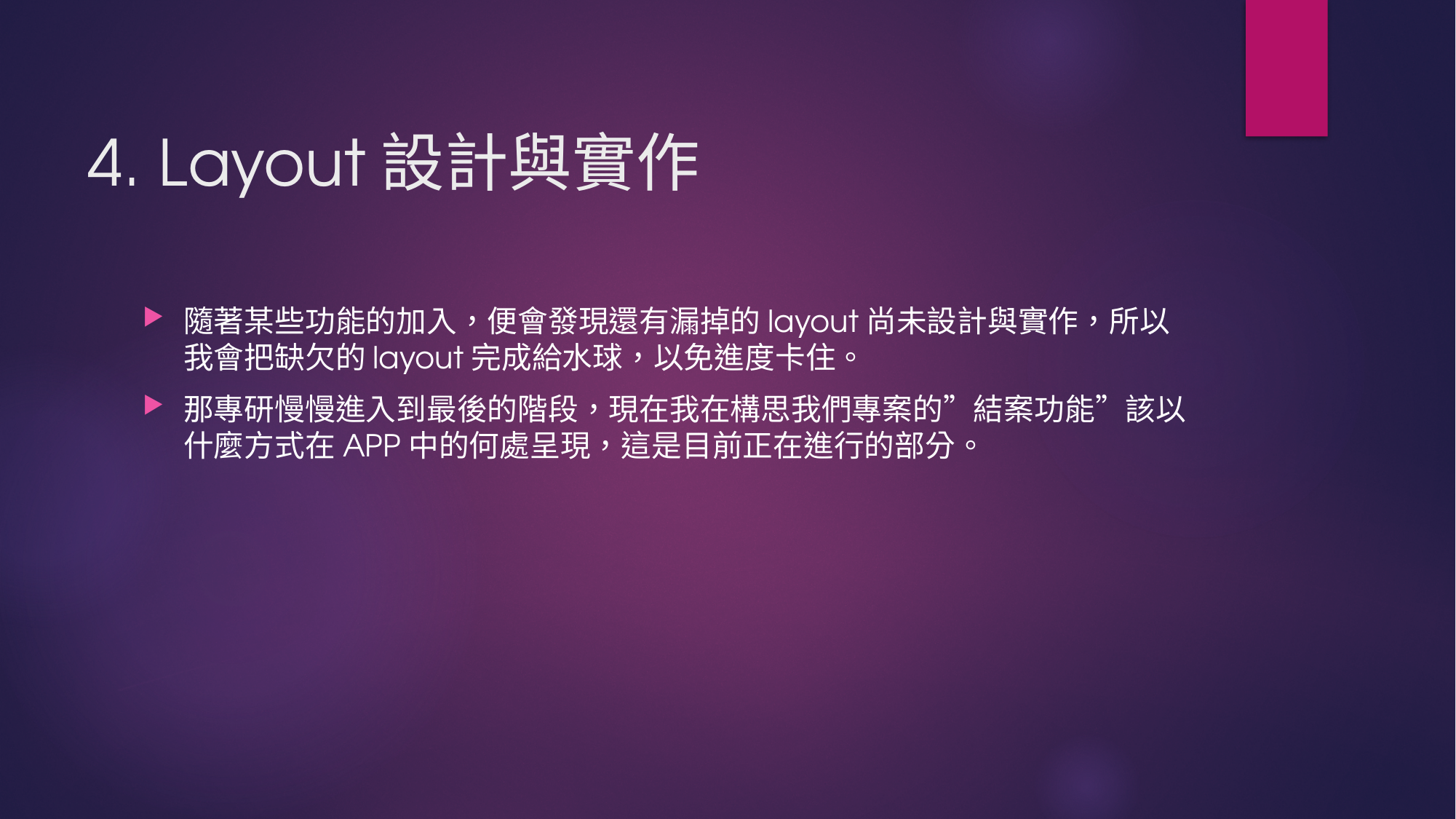

# 4. Layout設計與實作
隨著某些功能的加入，便會發現還有漏掉的layout尚未設計與實作，所以我會把缺欠的layout完成給水球，以免進度卡住。
那專研慢慢進入到最後的階段，現在我在構思我們專案的”結案功能”該以什麼方式在APP中的何處呈現，這是目前正在進行的部分。